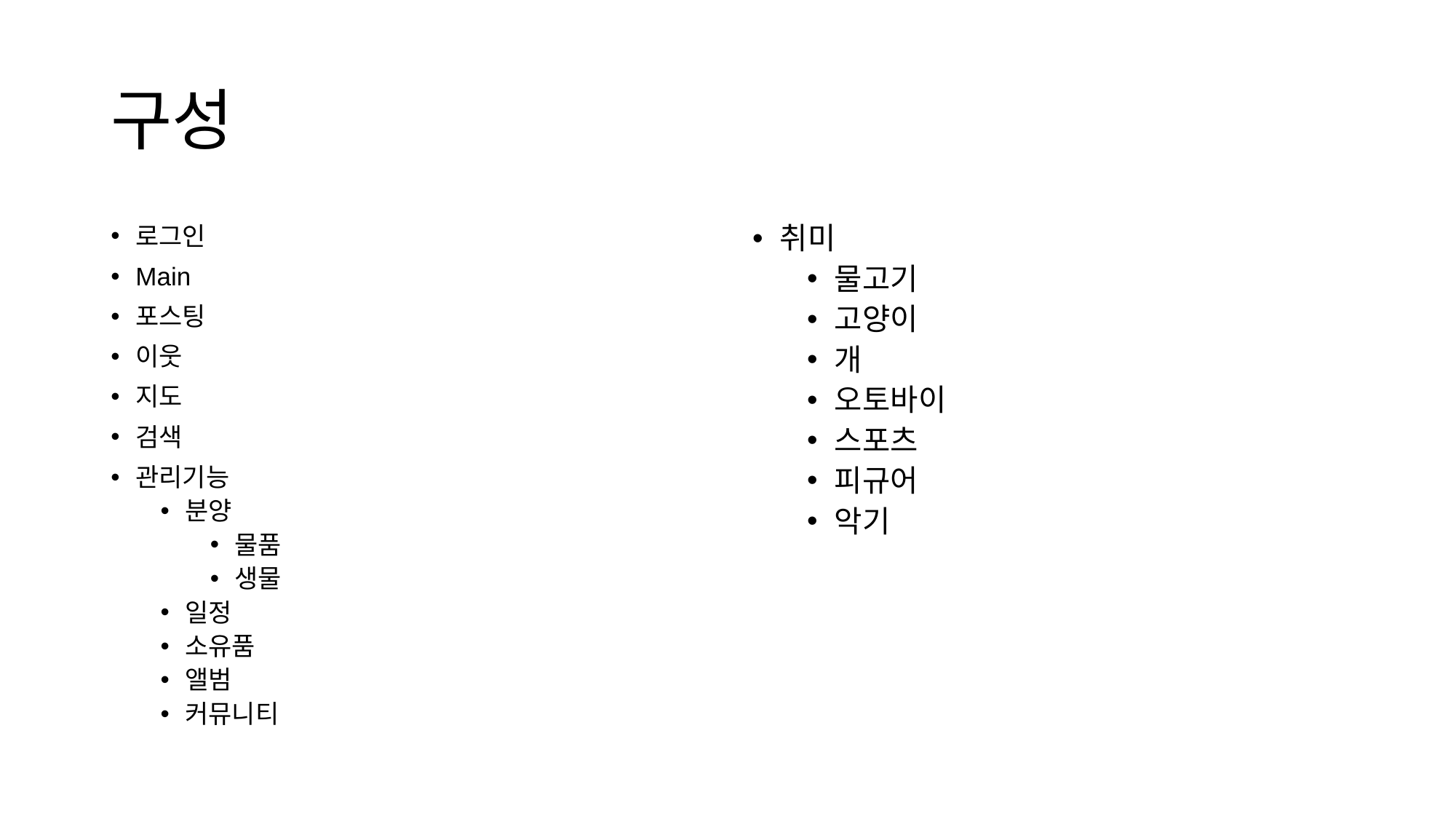

# 구성
로그인
Main
포스팅
이웃
지도
검색
관리기능
분양
물품
생물
일정
소유품
앨범
커뮤니티

취미
물고기
고양이
개
오토바이
스포츠
피규어
악기